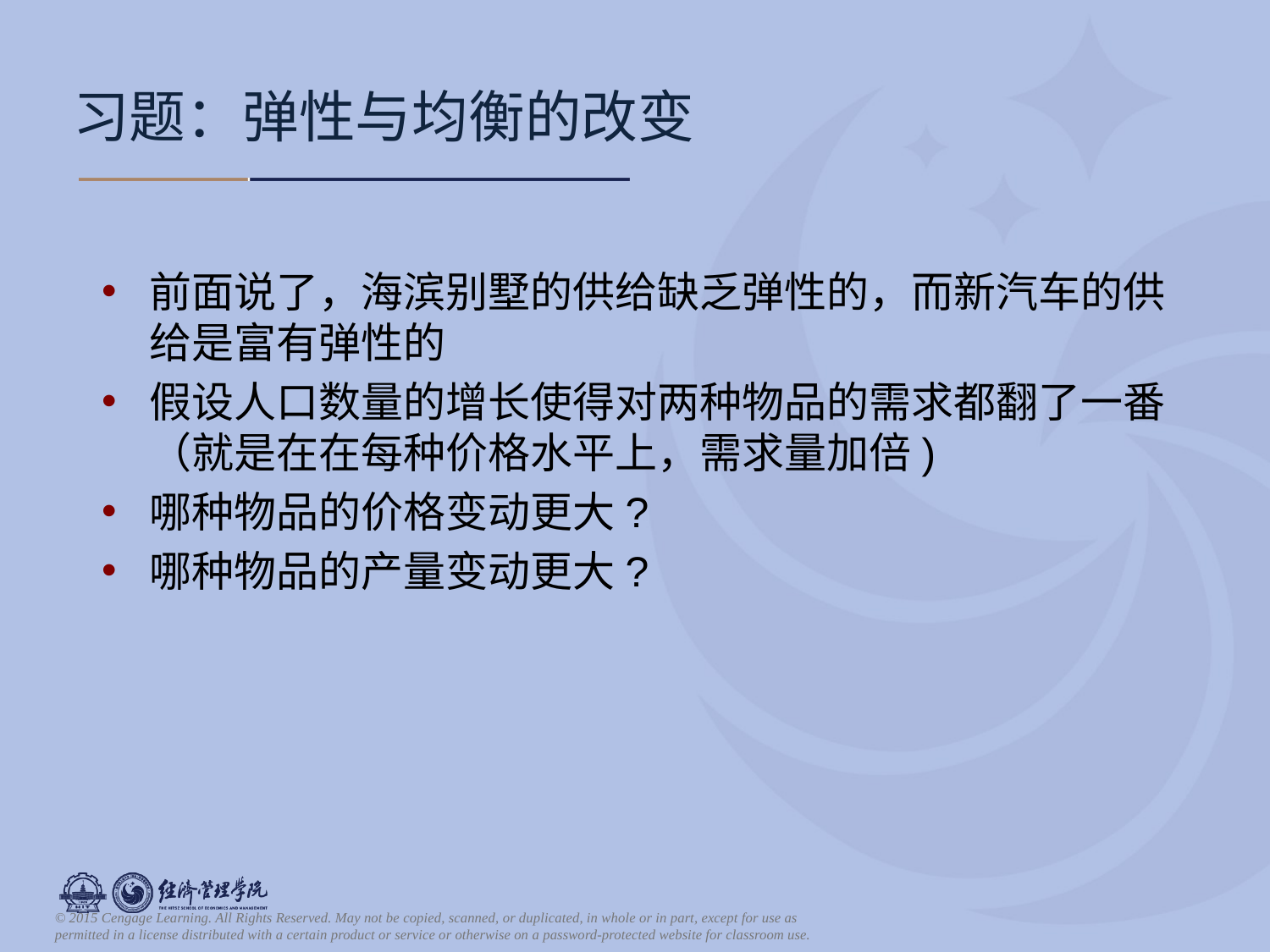

习题：弹性与均衡的改变
前面说了，海滨别墅的供给缺乏弹性的，而新汽车的供给是富有弹性的
假设人口数量的增长使得对两种物品的需求都翻了一番（就是在在每种价格水平上，需求量加倍)
哪种物品的价格变动更大?
哪种物品的产量变动更大?
© 2015 Cengage Learning. All Rights Reserved. May not be copied, scanned, or duplicated, in whole or in part, except for use as permitted in a license distributed with a certain product or service or otherwise on a password-protected website for classroom use.